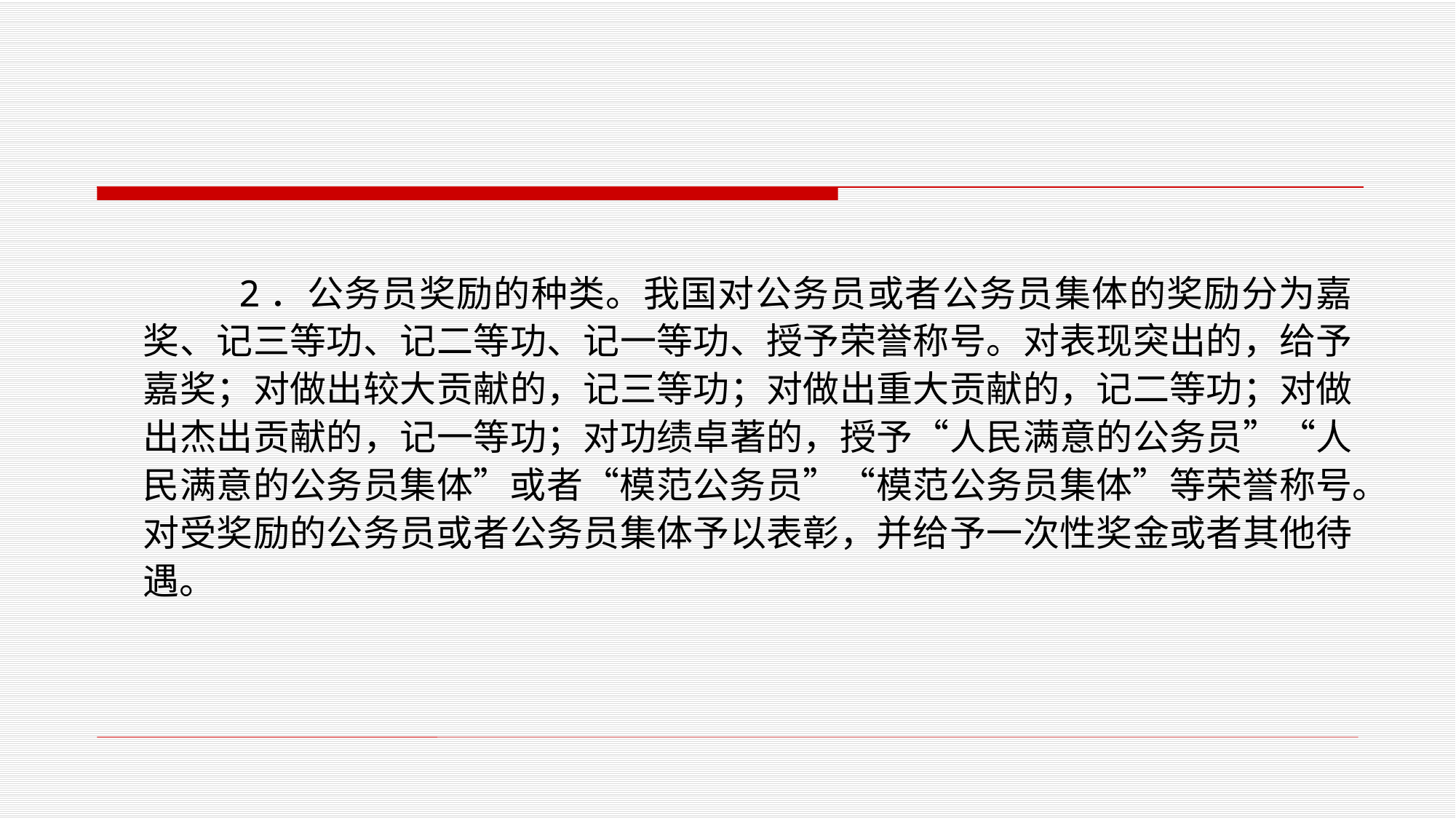

#

      2．公务员奖励的种类。我国对公务员或者公务员集体的奖励分为嘉奖、记三等功、记二等功、记一等功、授予荣誉称号。对表现突出的，给予嘉奖；对做出较大贡献的，记三等功；对做出重大贡献的，记二等功；对做出杰出贡献的，记一等功；对功绩卓著的，授予“人民满意的公务员”“人民满意的公务员集体”或者“模范公务员”“模范公务员集体”等荣誉称号。对受奖励的公务员或者公务员集体予以表彰，并给予一次性奖金或者其他待遇。